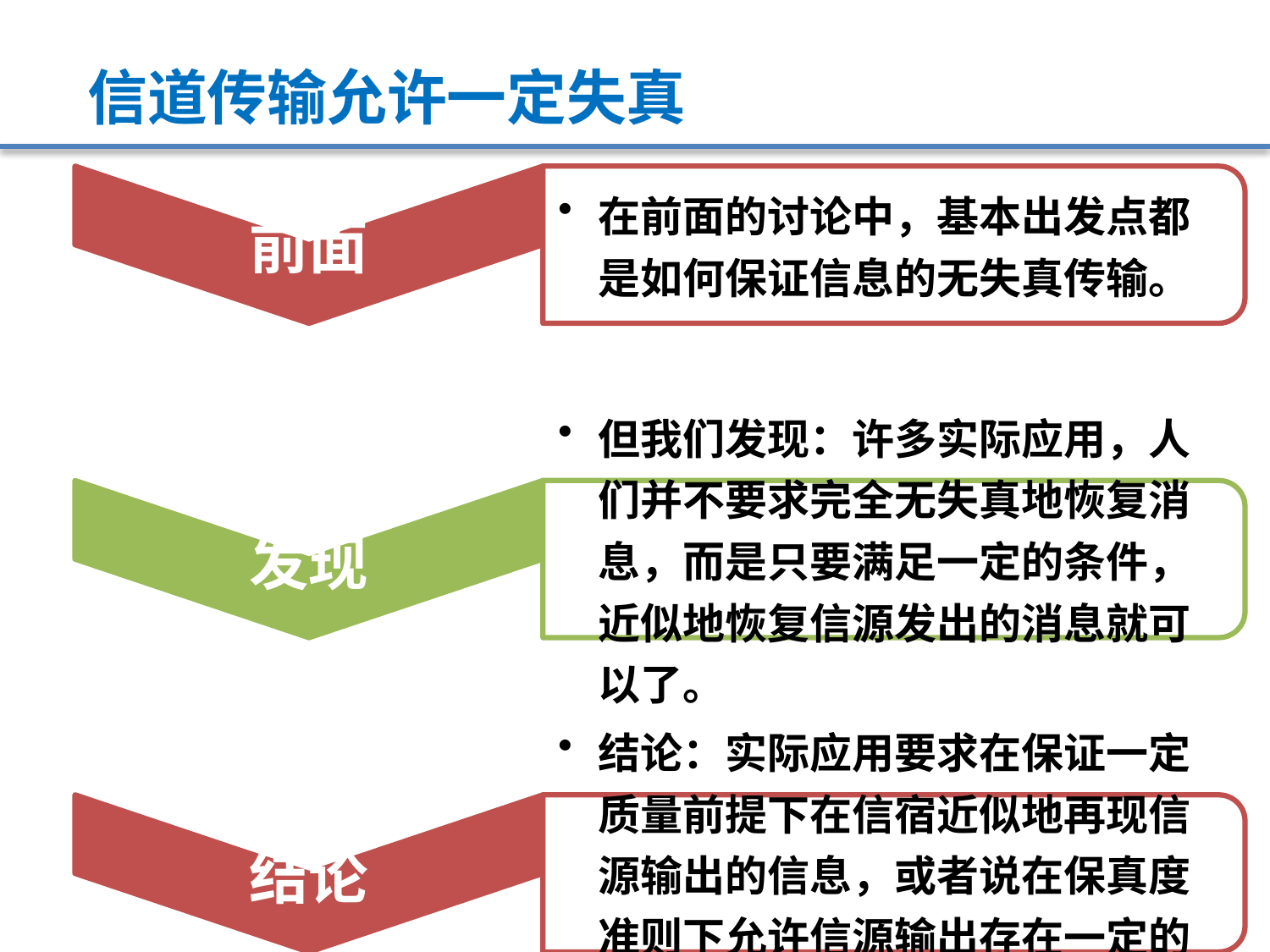

# 信道传输允许一定失真
前面
发现
在前面的讨论中，基本出发点都是如何保证信息的无失真传输。
结论
8